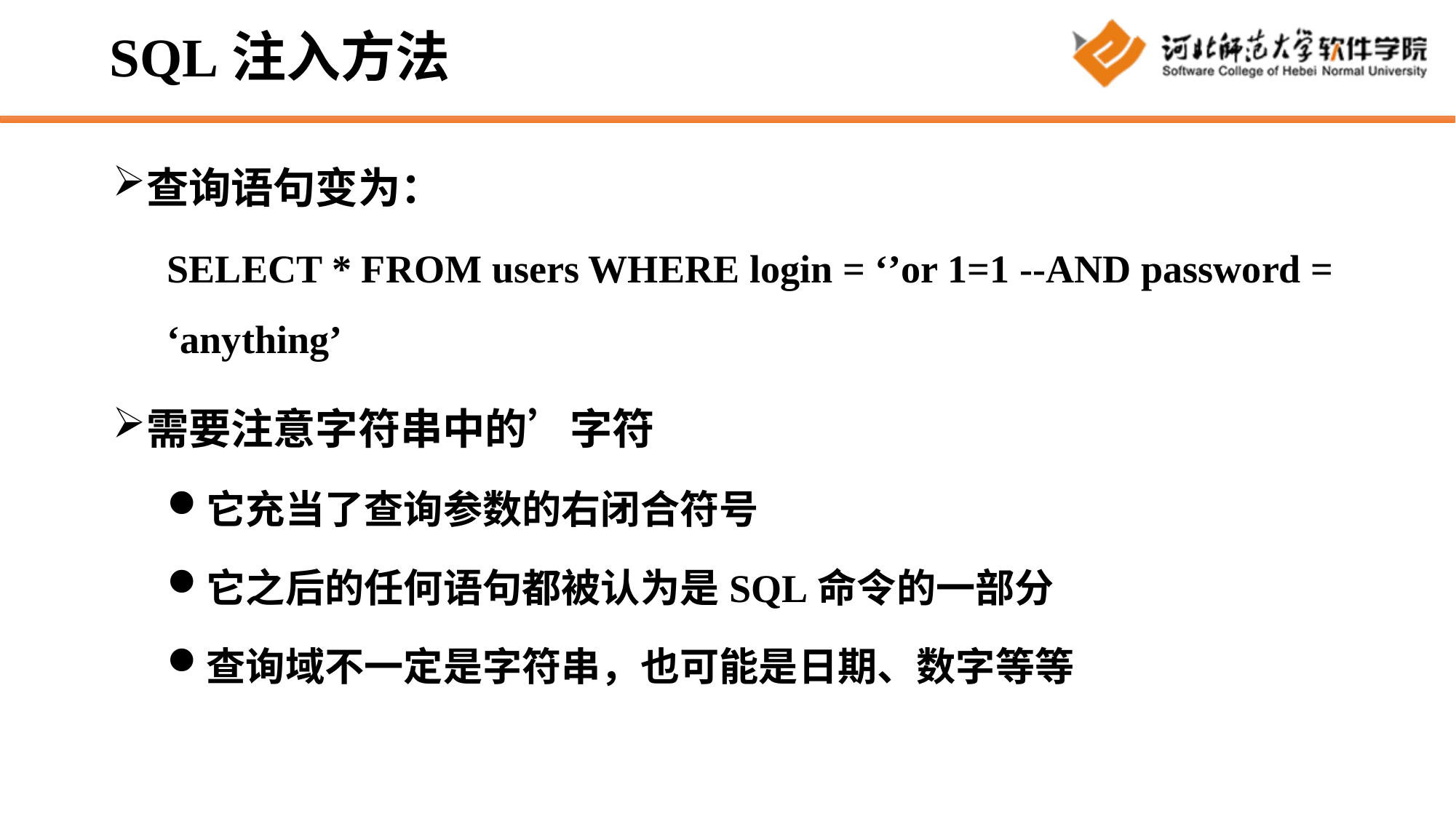

# SQL注入方法
查询语句变为：
SELECT * FROM users WHERE login = ‘’or 1=1 --AND password = ‘anything’
需要注意字符串中的’字符
它充当了查询参数的右闭合符号
它之后的任何语句都被认为是SQL命令的一部分
查询域不一定是字符串，也可能是日期、数字等等